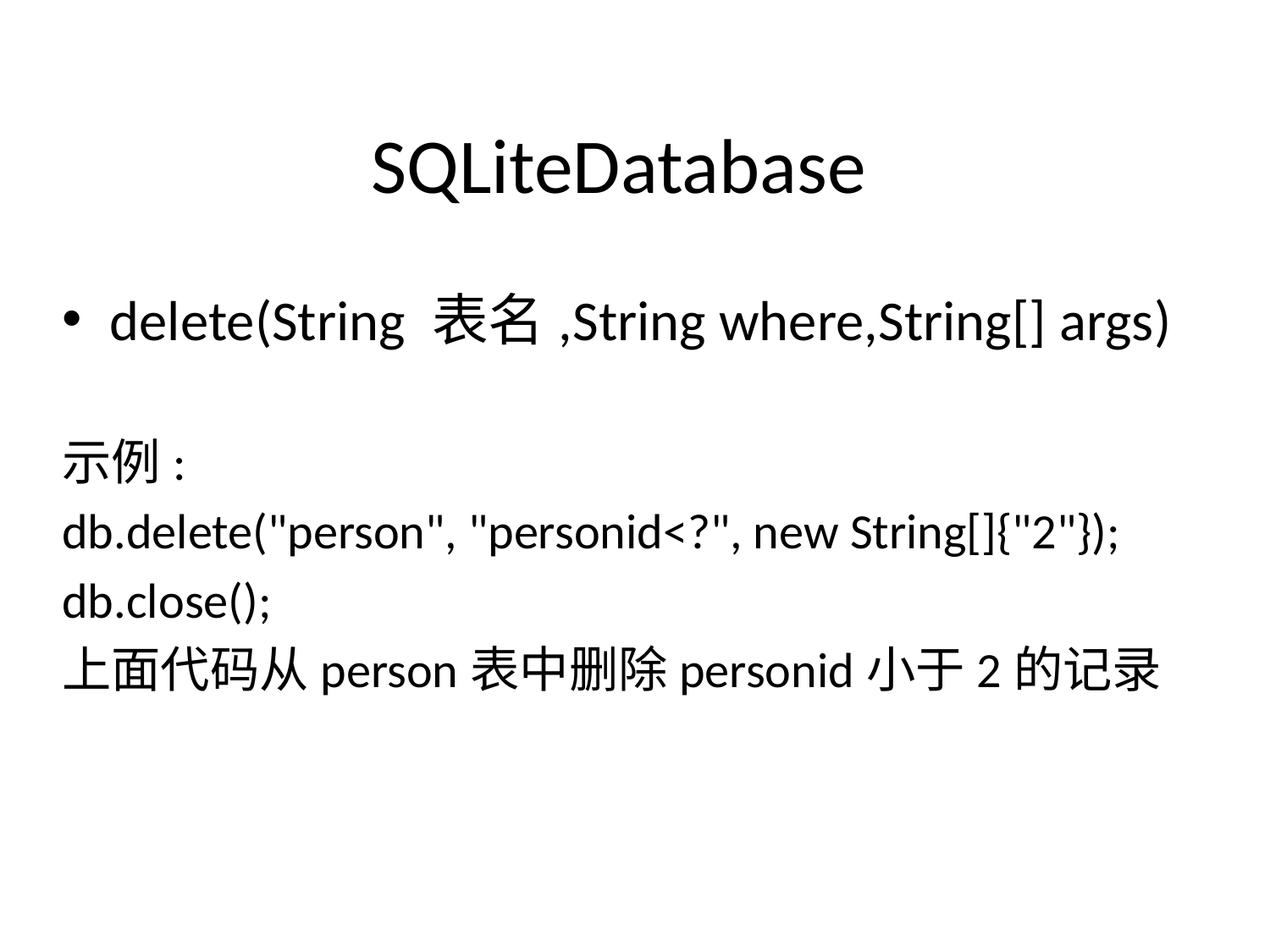

# SQLiteDatabase
delete(String 表名,String where,String[] args)

示例:
db.delete("person", "personid<?", new String[]{"2"});
db.close();
上面代码从person表中删除personid小于2的记录